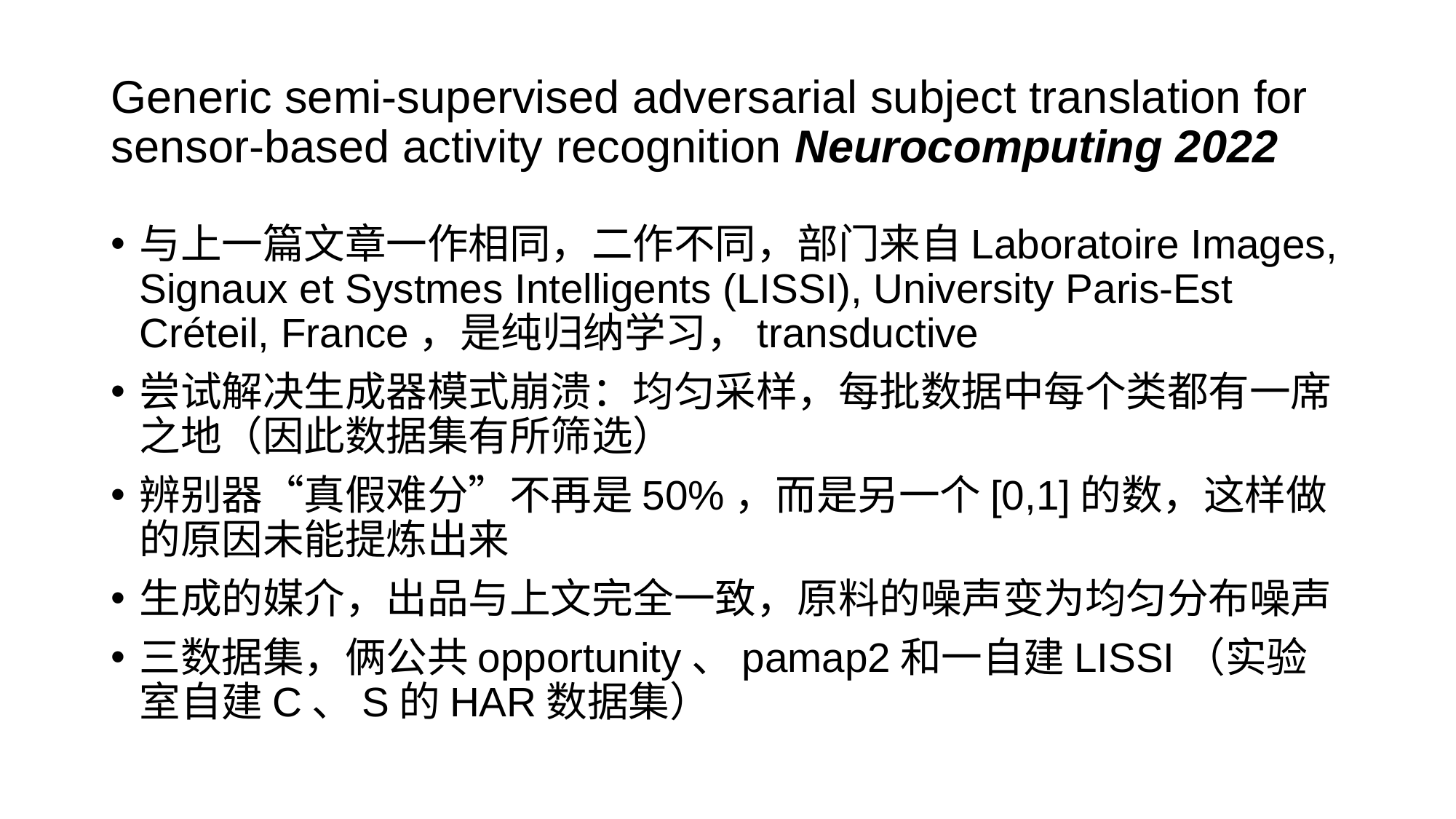

# Generic semi-supervised adversarial subject translation for sensor-based activity recognition Neurocomputing 2022
与上一篇文章一作相同，二作不同，部门来自Laboratoire Images, Signaux et Systmes Intelligents (LISSI), University Paris-Est Créteil, France，是纯归纳学习，transductive
尝试解决生成器模式崩溃：均匀采样，每批数据中每个类都有一席之地（因此数据集有所筛选）
辨别器“真假难分”不再是50%，而是另一个[0,1]的数，这样做的原因未能提炼出来
生成的媒介，出品与上文完全一致，原料的噪声变为均匀分布噪声
三数据集，俩公共opportunity、pamap2和一自建LISSI（实验室自建C、S的HAR数据集）